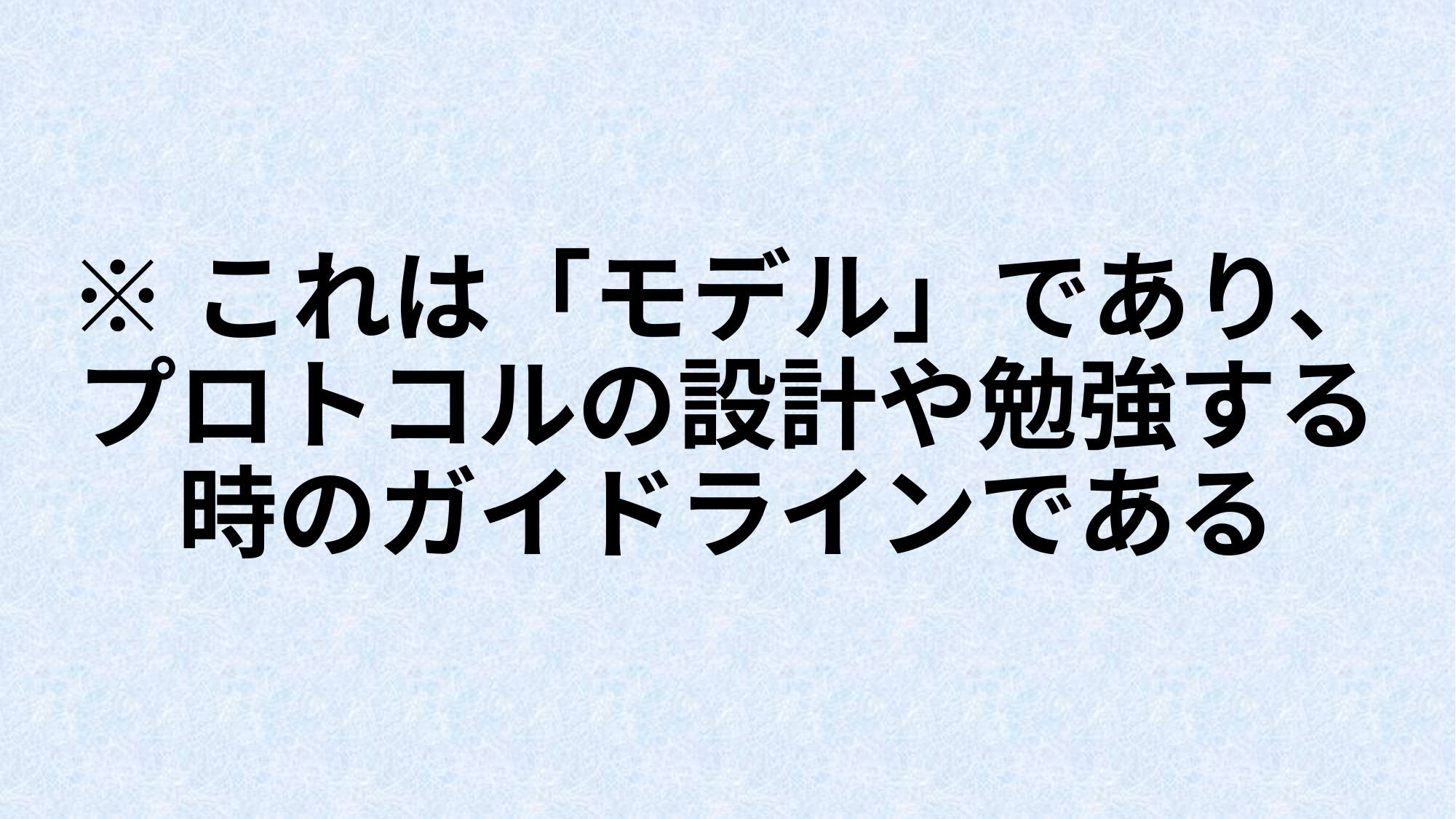

# ※これは「モデル」であり、プロトコルの設計や勉強する時のガイドラインである